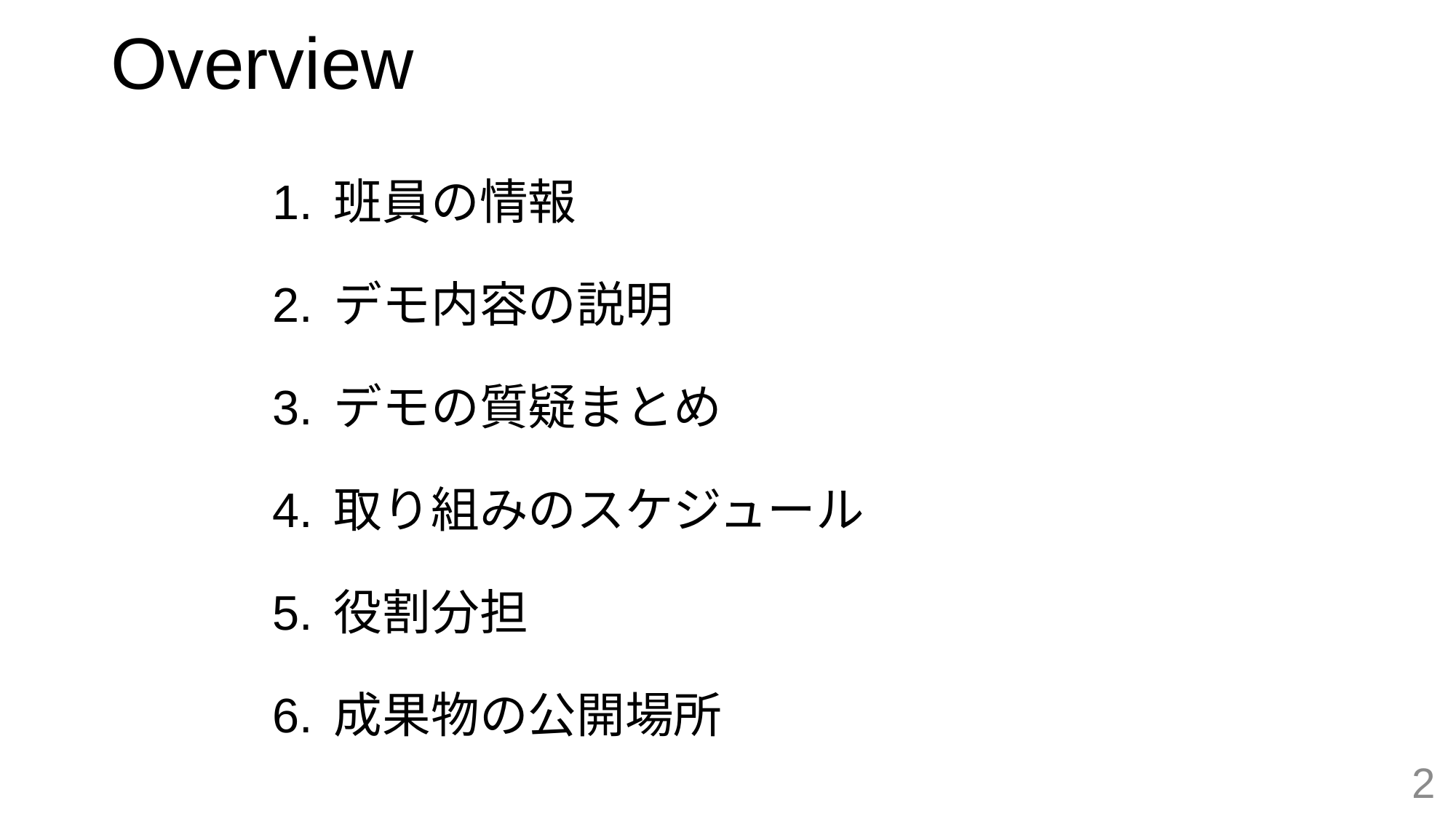

# Overview
班員の情報
デモ内容の説明
デモの質疑まとめ
取り組みのスケジュール
役割分担
成果物の公開場所
2